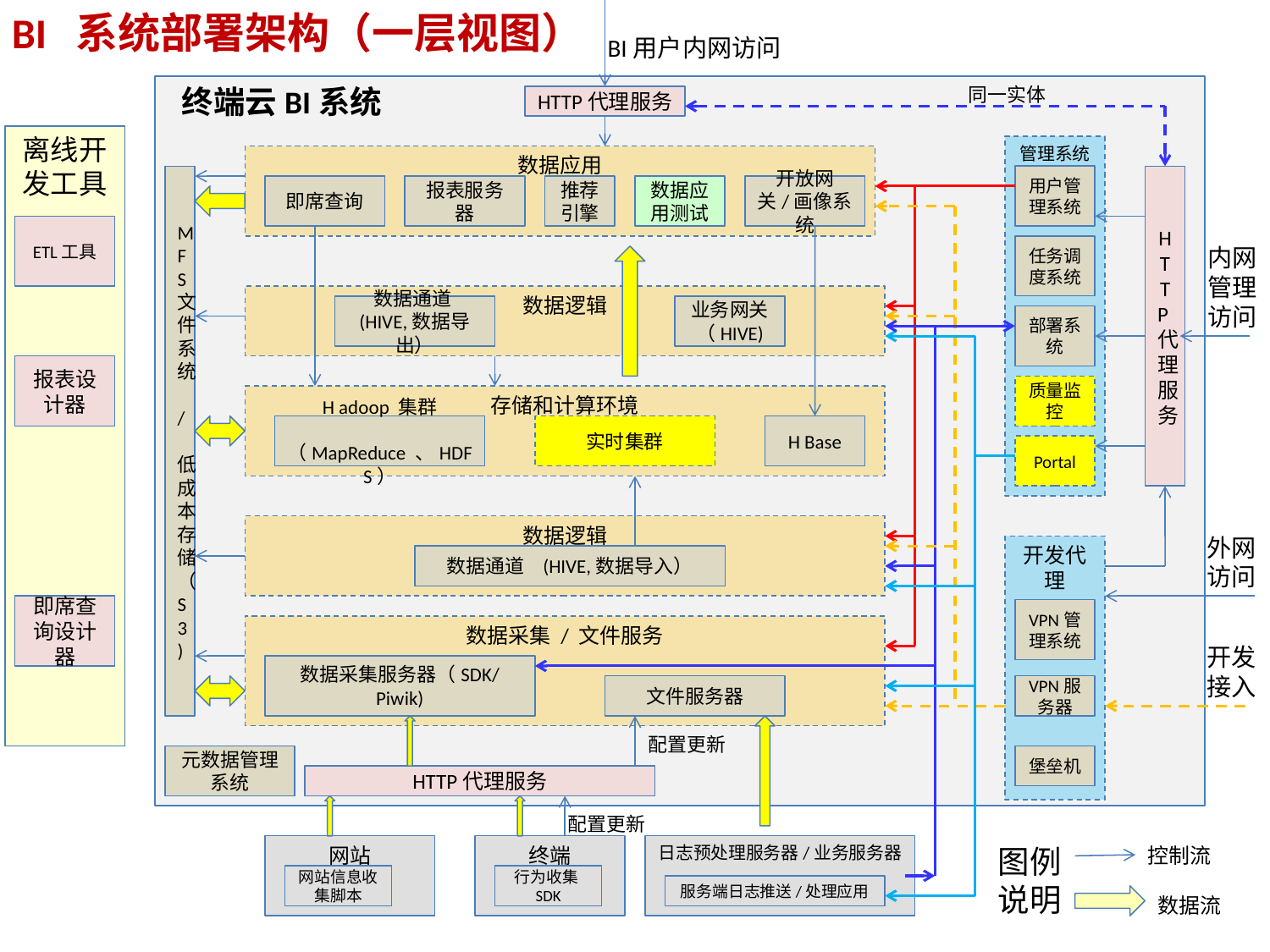

BI  系统部署架构（一层视图）
BI用户内网访问

终端云BI系统
同一实体
HTTP代理服务
离线开发工具
ETL工具
报表设计器
即席查询设计器
管理系统
数据应用
MFS文件系统

/

低成本存储（S3)
用户管理系统
HTTP代理服务
即席查询
报表服务器
推荐引擎
数据应用测试
开放网关/画像系统

任务调度系统
内网
管理
访问

数据逻辑
数据通道
(HIVE,数据导出）
业务网关（HIVE)
部署系统
质量监控
存储和计算环境

H adoop 集群
 （MapReduce 、HDFS）
实时集群
H Base
Portal
数据逻辑
外网访问
开发代理
数据通道   (HIVE,数据导入）
VPN管理系统
数据采集 / 文件服务
开发接入
数据采集服务器（SDK/Piwik)

文件服务器
VPN服务器

配置更新
元数据管理系统
堡垒机
HTTP代理服务

配置更新
网站
终端
日志预处理服务器/业务服务器
图例
说明
控制流
网站信息收集脚本
行为收集SDK

服务端日志推送/处理应用
数据流